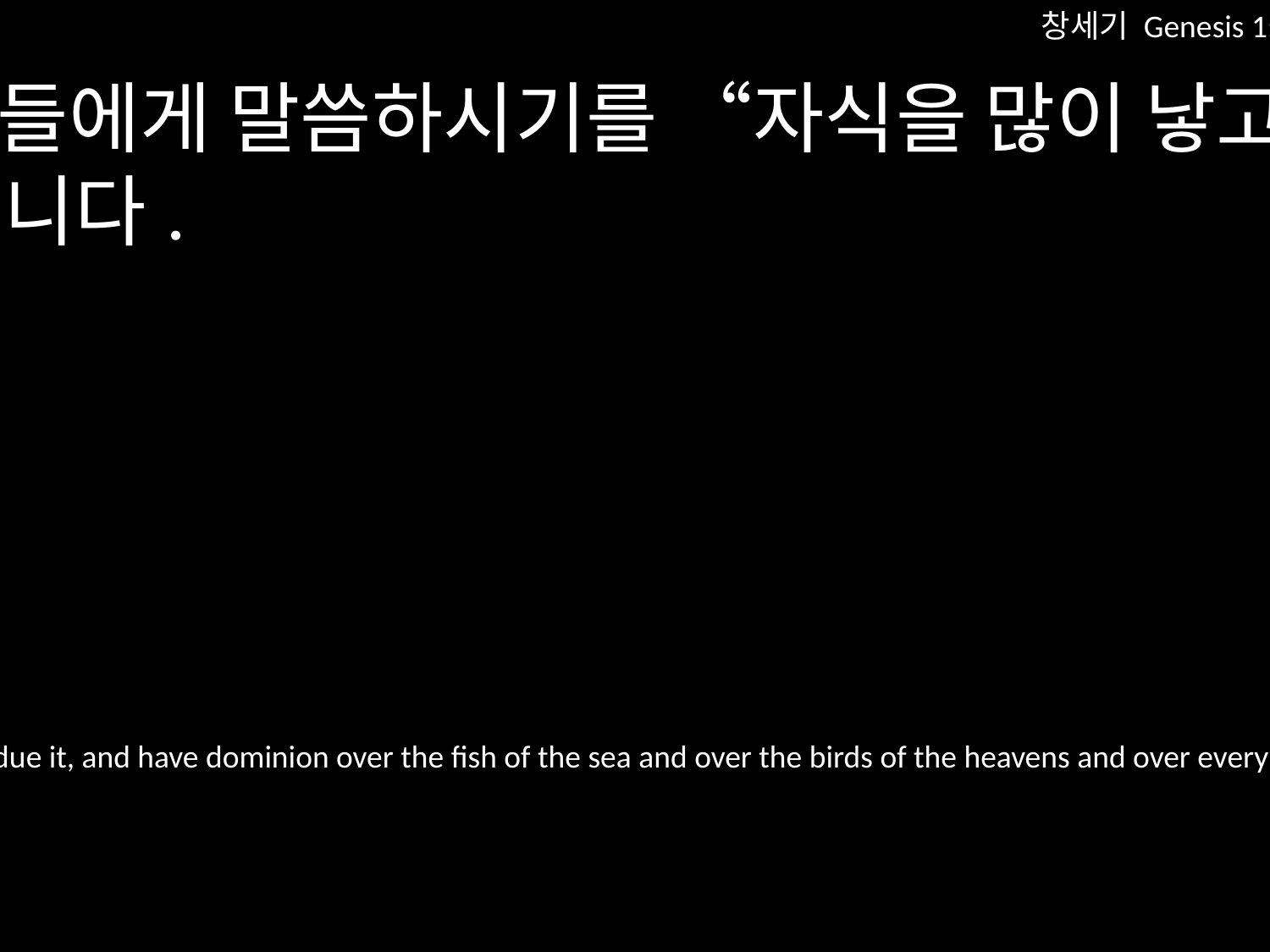

창세기 Genesis 1:28
하나님께서 그들에게 복을 주시며 그들에게 말씀하시기를 “자식을 많이 낳고 번성해 땅에 가득하고 땅을 정복하라. 바다의 물고기와 공중의 새와 땅 위에 기는 모든 생물을 다스리라” 하셨습니다.
And God blessed them. And God said to them, “Be fruitful and multiply and fill the earth and subdue it, and have dominion over the fish of the sea and over the birds of the heavens and over every living thing that moves on the earth.”